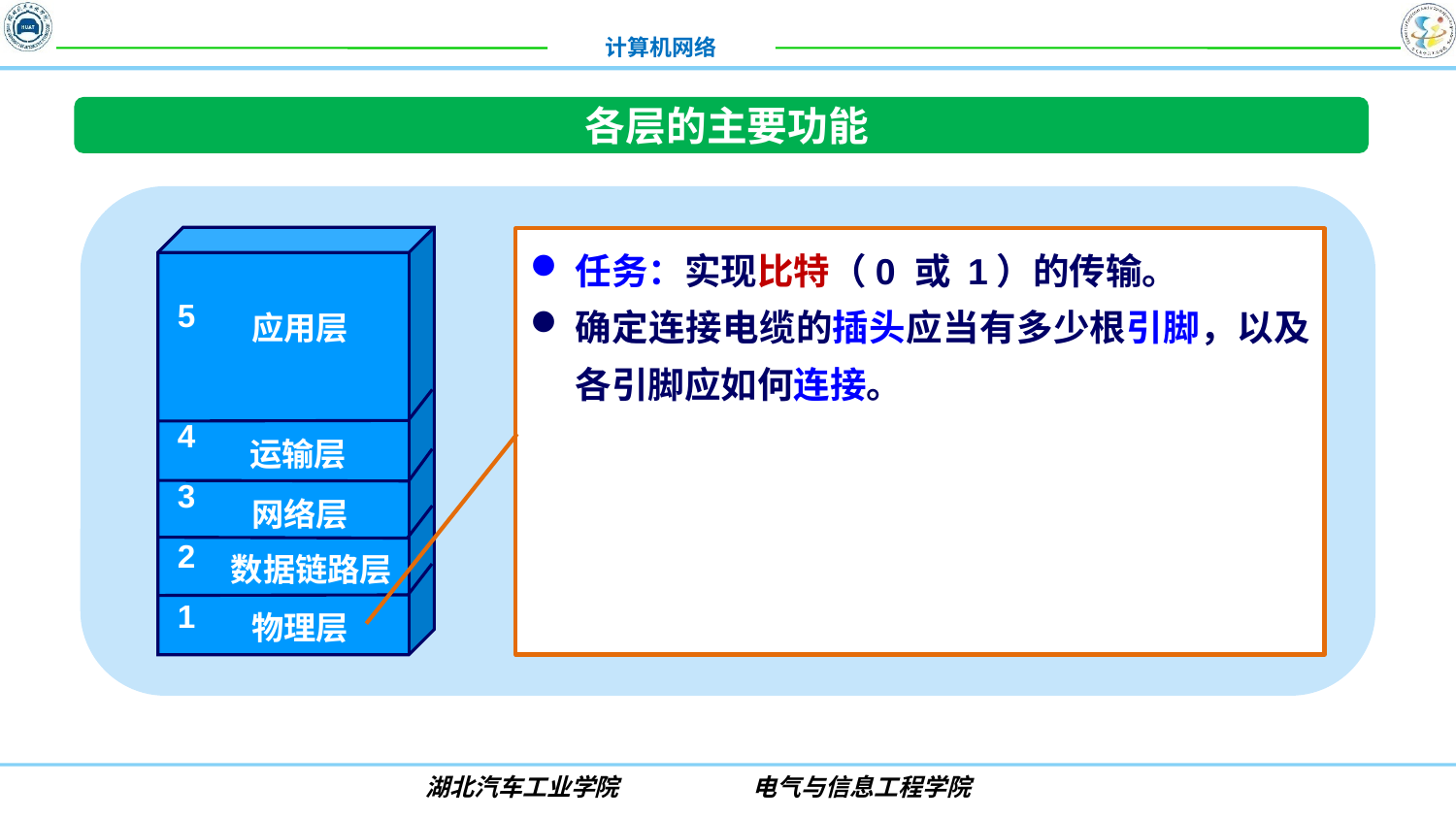

各层的主要功能

5

4
3
2
1
应用层

运输层

网络层

数据链路层

物理层
任务：实现比特（0 或 1）的传输。
确定连接电缆的插头应当有多少根引脚，以及各引脚应如何连接。